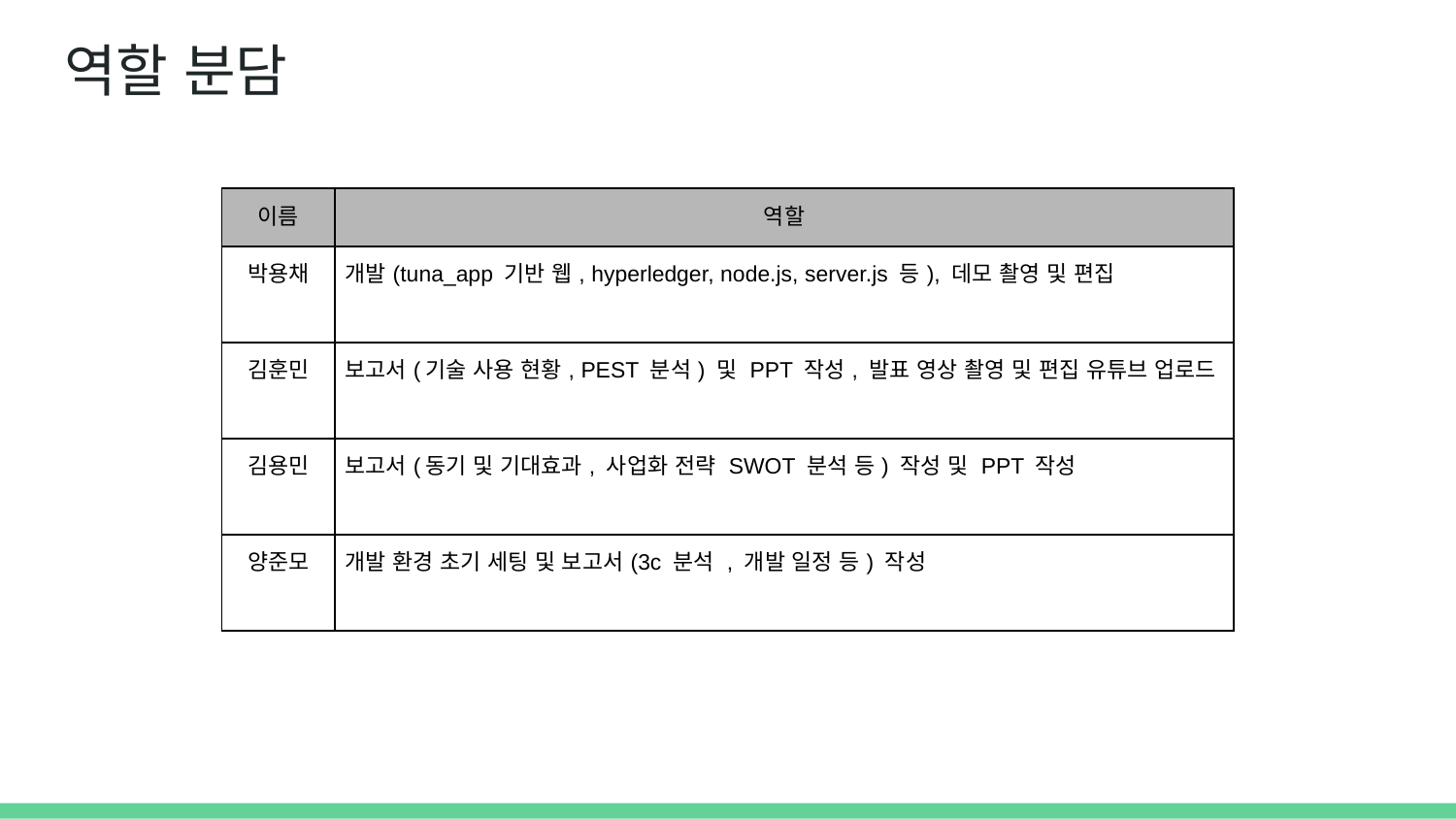

# 역할 분담
| 이름 | 역할 |
| --- | --- |
| 박용채 | 개발(tuna\_app 기반 웹, hyperledger, node.js, server.js 등), 데모 촬영 및 편집 |
| 김훈민 | 보고서(기술 사용 현황, PEST 분석) 및 PPT 작성, 발표 영상 촬영 및 편집 유튜브 업로드 |
| 김용민 | 보고서(동기 및 기대효과, 사업화 전략 SWOT 분석 등) 작성 및 PPT 작성 |
| 양준모 | 개발 환경 초기 세팅 및 보고서(3c 분석 , 개발 일정 등) 작성 |